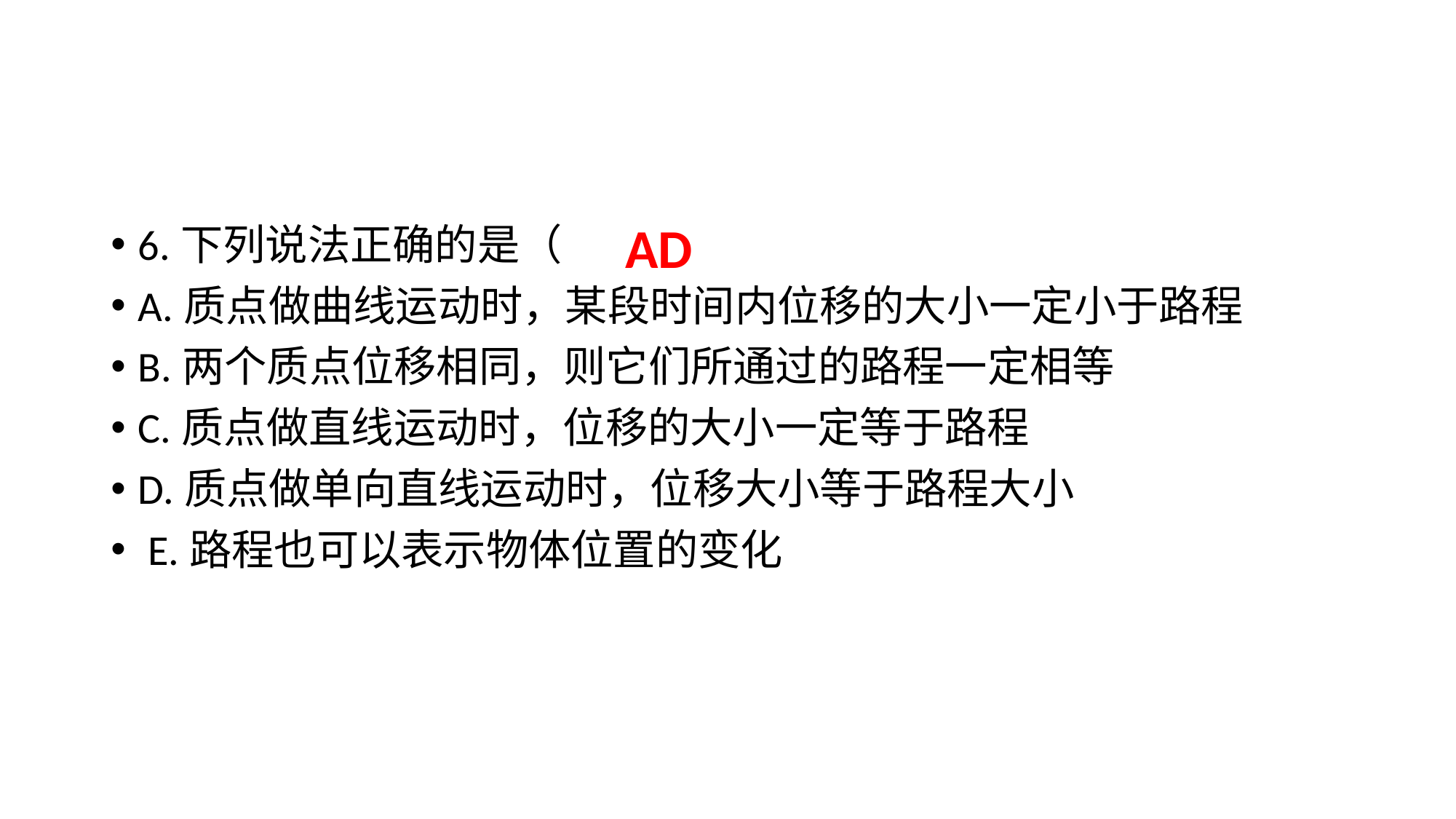

#
AD
6.下列说法正确的是（		）
A.质点做曲线运动时，某段时间内位移的大小一定小于路程
B.两个质点位移相同，则它们所通过的路程一定相等
C.质点做直线运动时，位移的大小一定等于路程
D.质点做单向直线运动时，位移大小等于路程大小
 E.路程也可以表示物体位置的变化